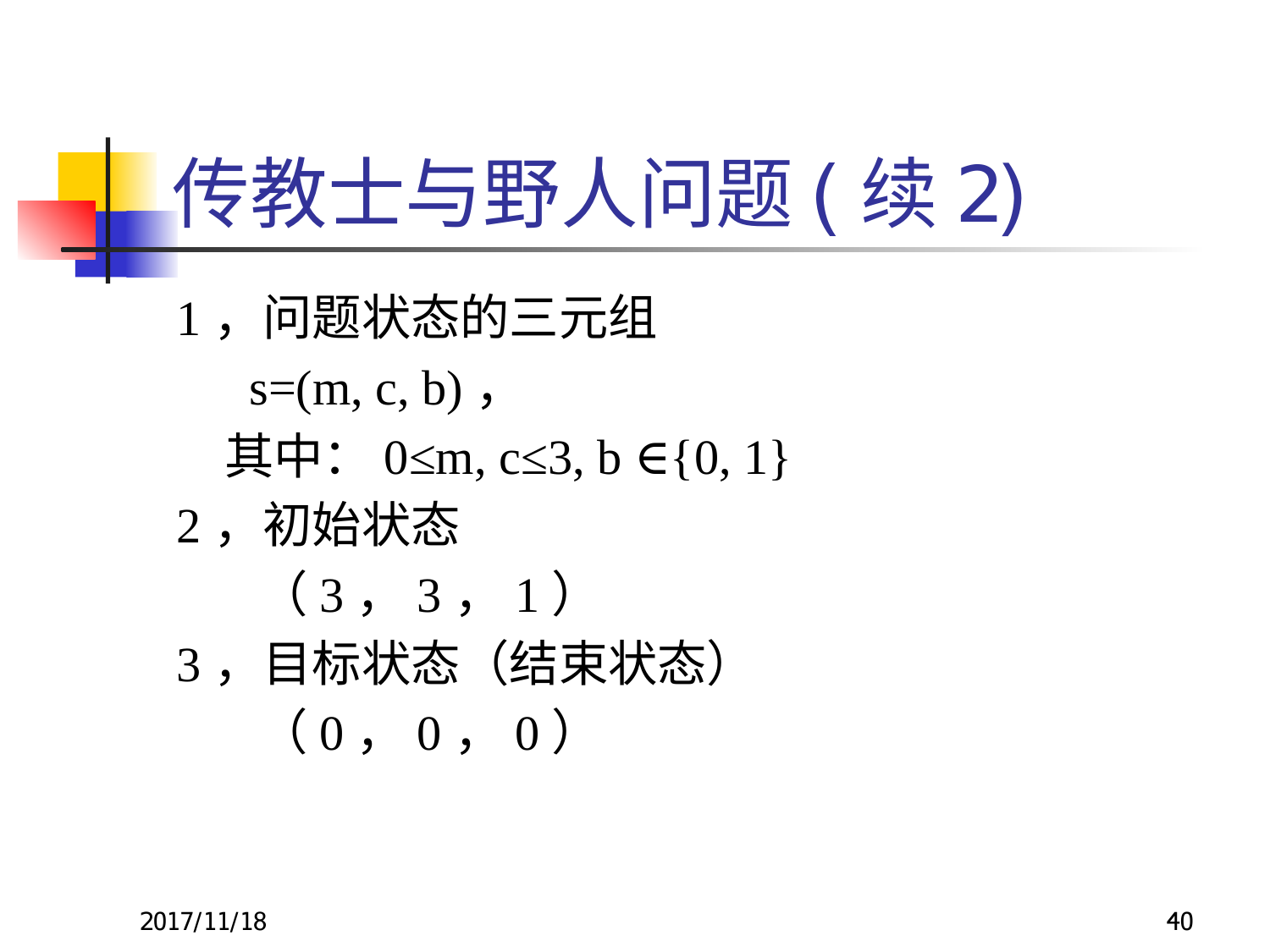

# 传教士与野人问题(续2)
1，问题状态的三元组
	  s=(m, c, b)，
	其中：0≤m, c≤3, b ∈{0, 1}
2，初始状态
	  （3，3，1）
3，目标状态（结束状态）
	  （0，0，0）

2017/11/18
40